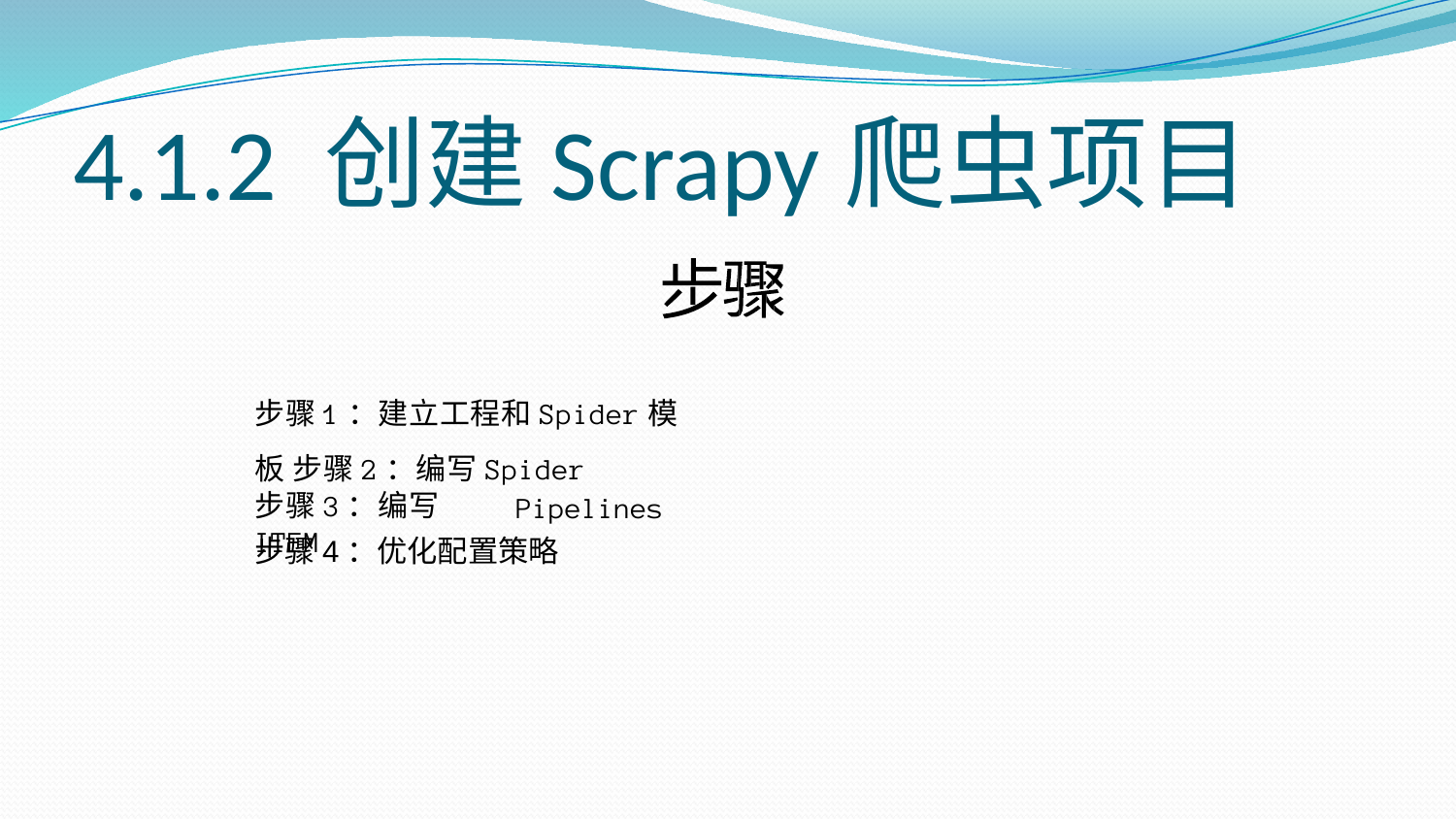

# 4.1.2 创建Scrapy爬虫项目

步骤1：建立工程和Spider模板 步骤2：编写Spider
步骤3：编写ITEM
Pipelines
步骤4：优化配置策略